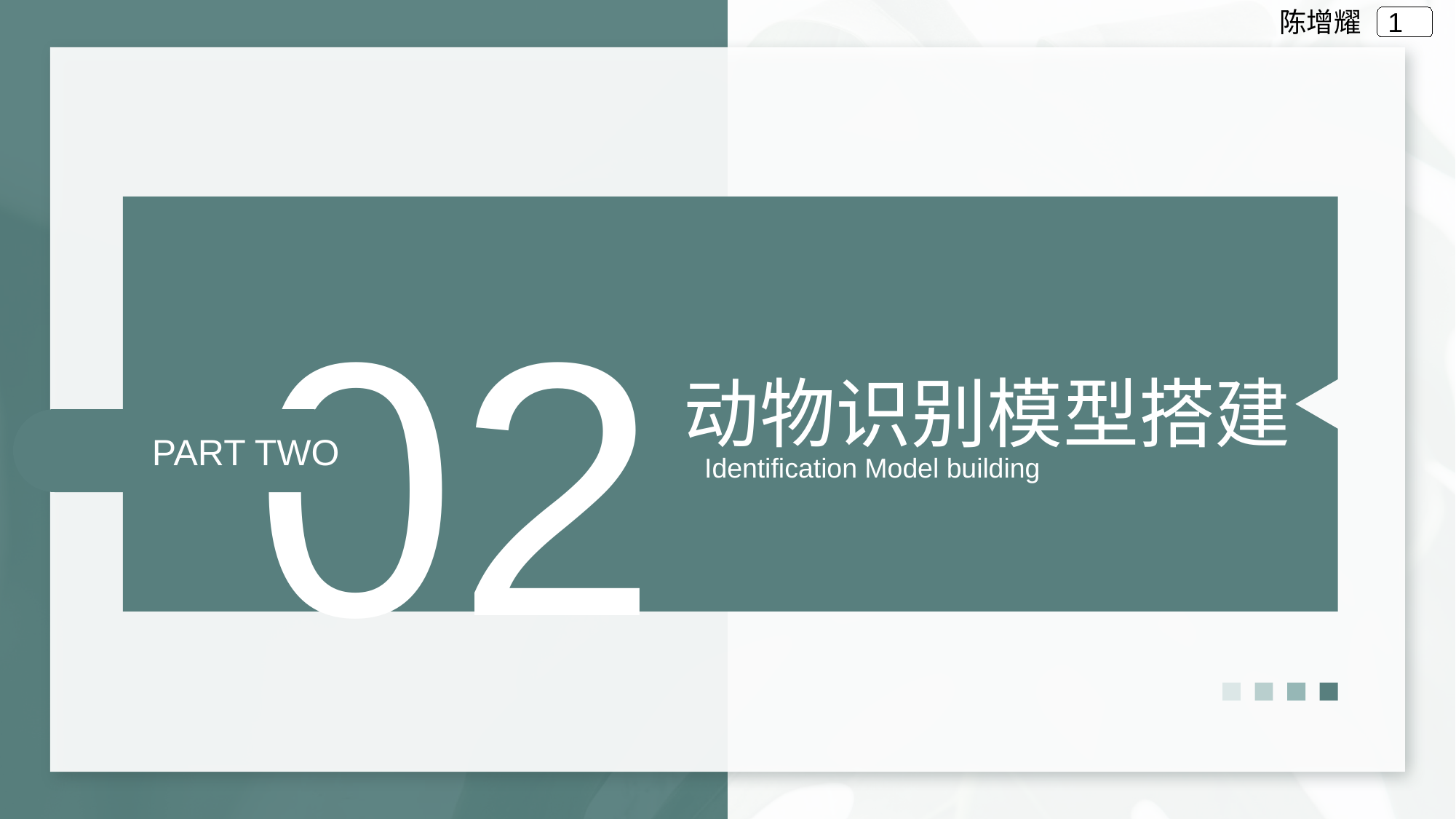

陈增耀
02
动物识别模型搭建
Identification Model building

PART TWO